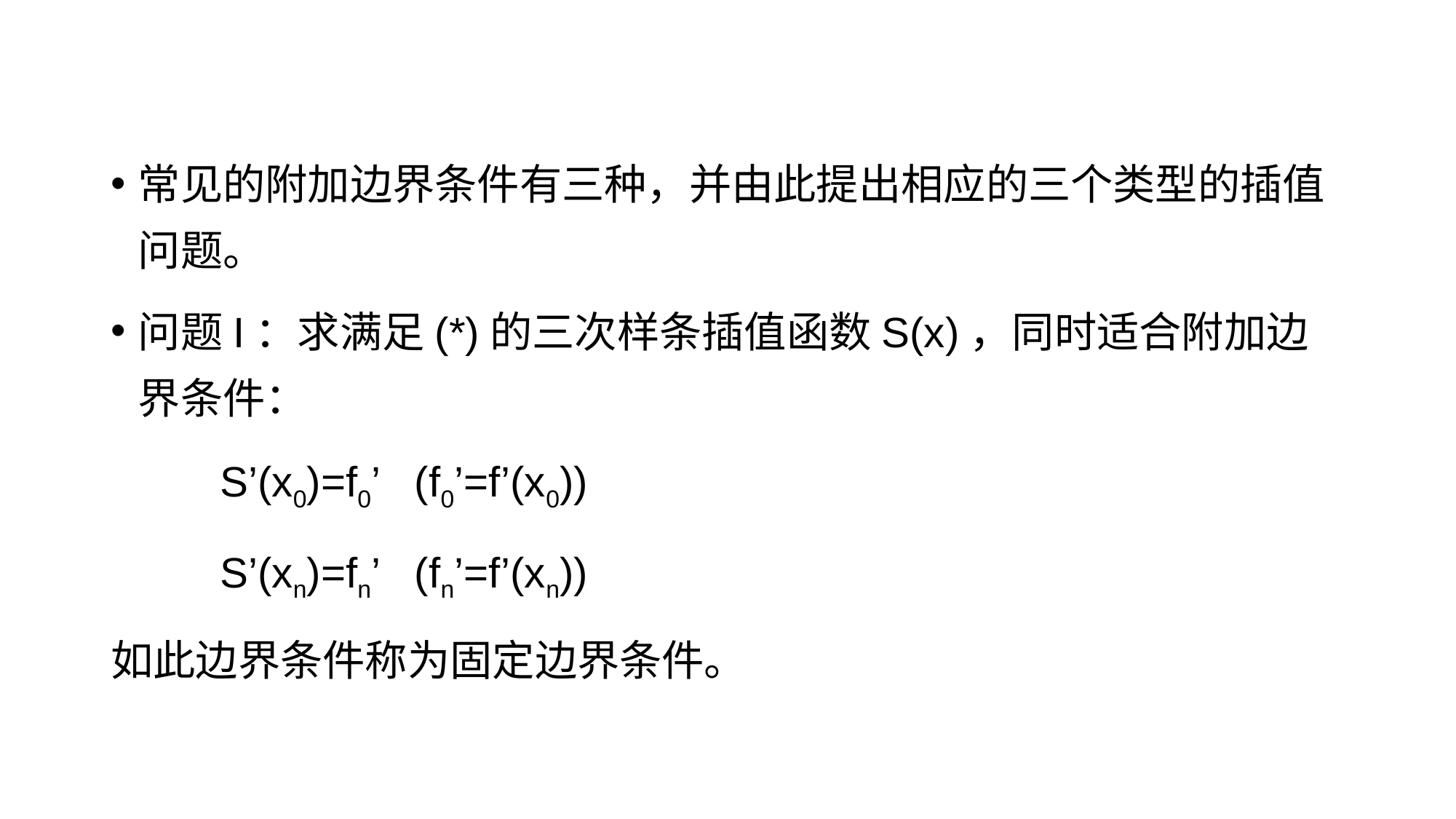

#
常见的附加边界条件有三种，并由此提出相应的三个类型的插值问题。
问题I：求满足(*)的三次样条插值函数S(x)，同时适合附加边界条件：
	S’(x0)=f0’   (f0’=f’(x0))
	S’(xn)=fn’   (fn’=f’(xn))
如此边界条件称为固定边界条件。